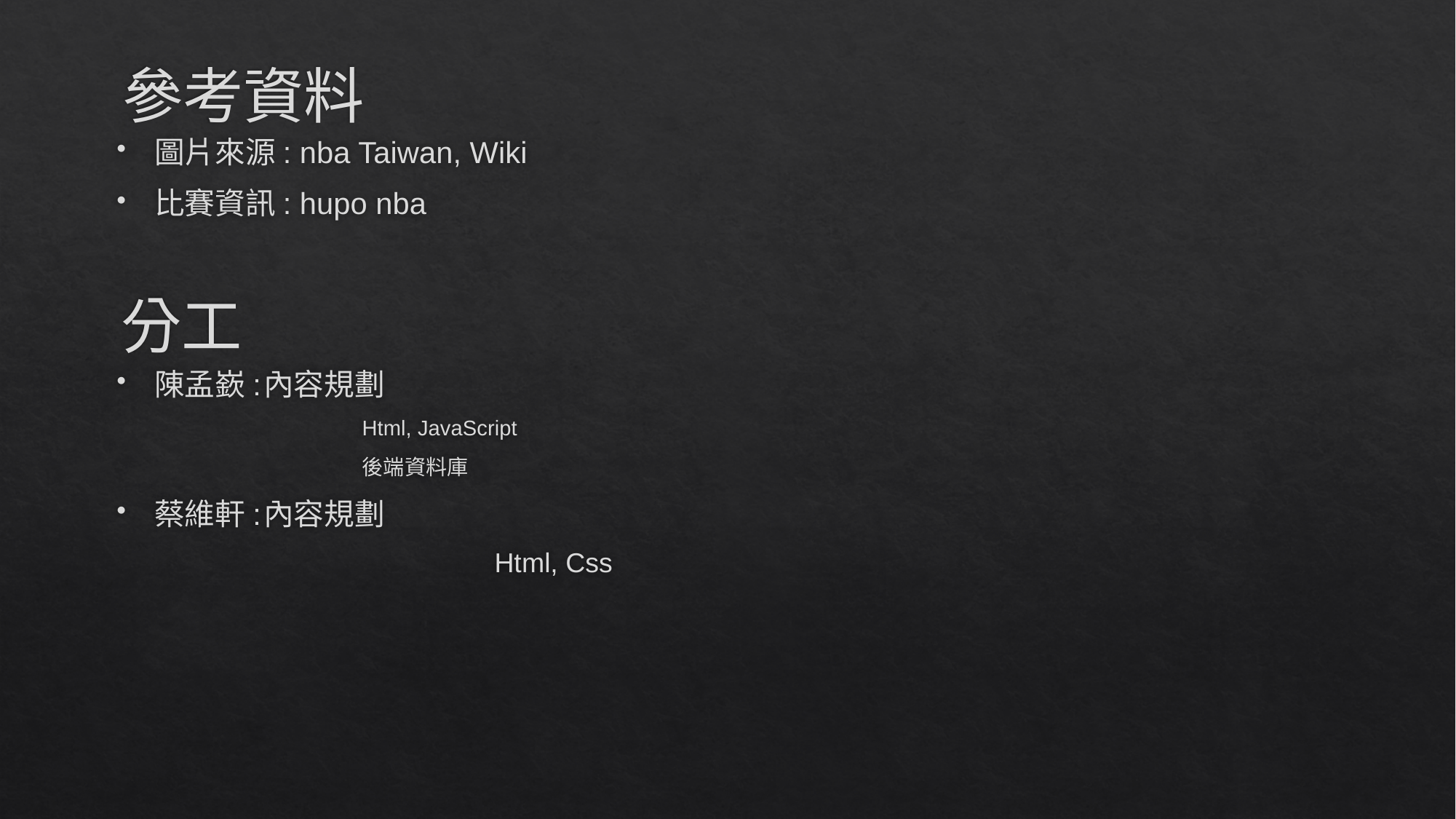

# 參考資料
圖片來源: nba Taiwan, Wiki
比賽資訊: hupo nba

分工
陳孟嶔:	內容規劃
	Html, JavaScript
	後端資料庫
蔡維軒:	內容規劃
			Html, Css